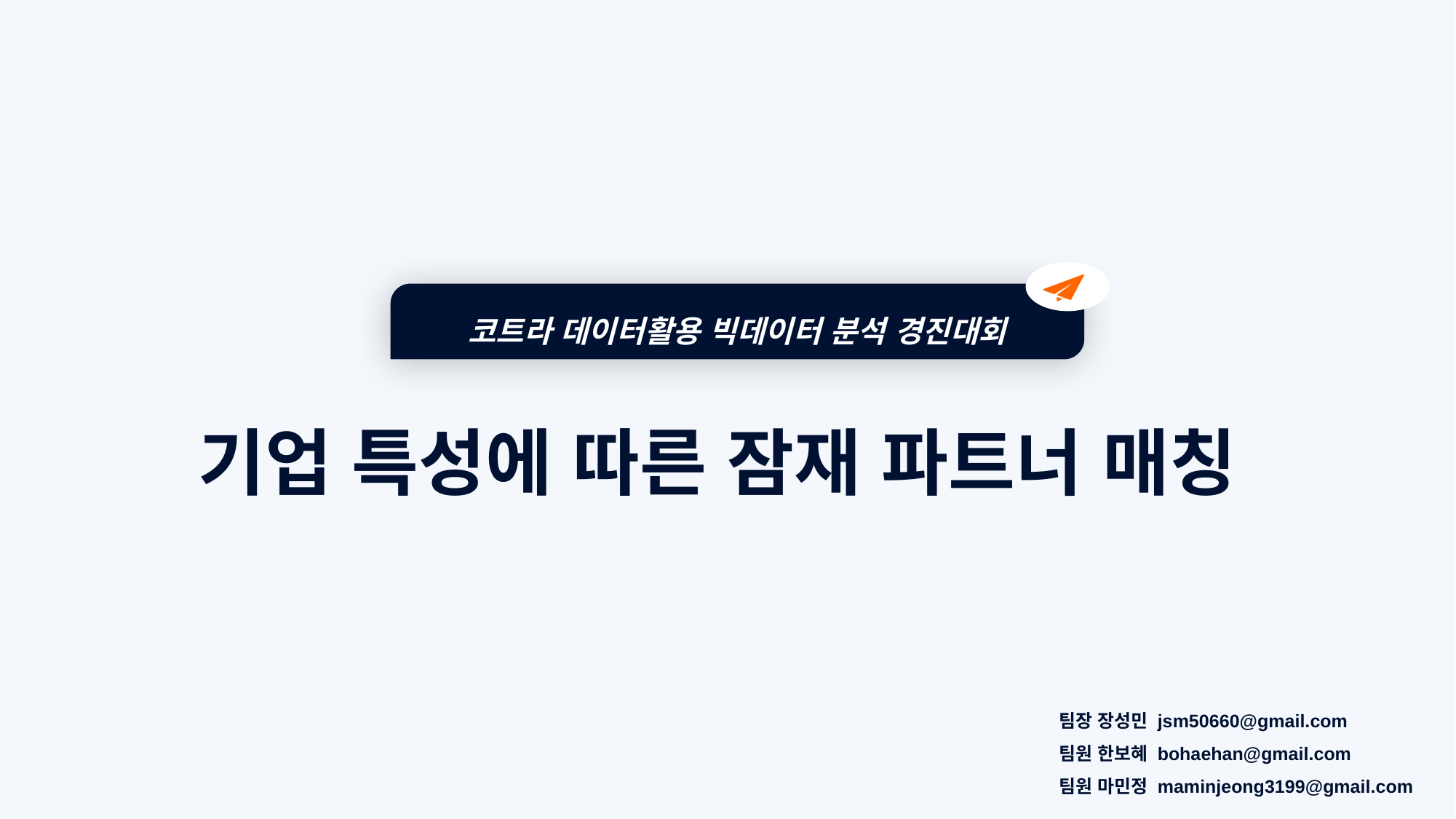

코트라 데이터활용 빅데이터 분석 경진대회
기업 특성에 따른 잠재 파트너 매칭
팀장 장성민 jsm50660@gmail.com
팀원 한보혜 bohaehan@gmail.com
팀원 마민정 maminjeong3199@gmail.com